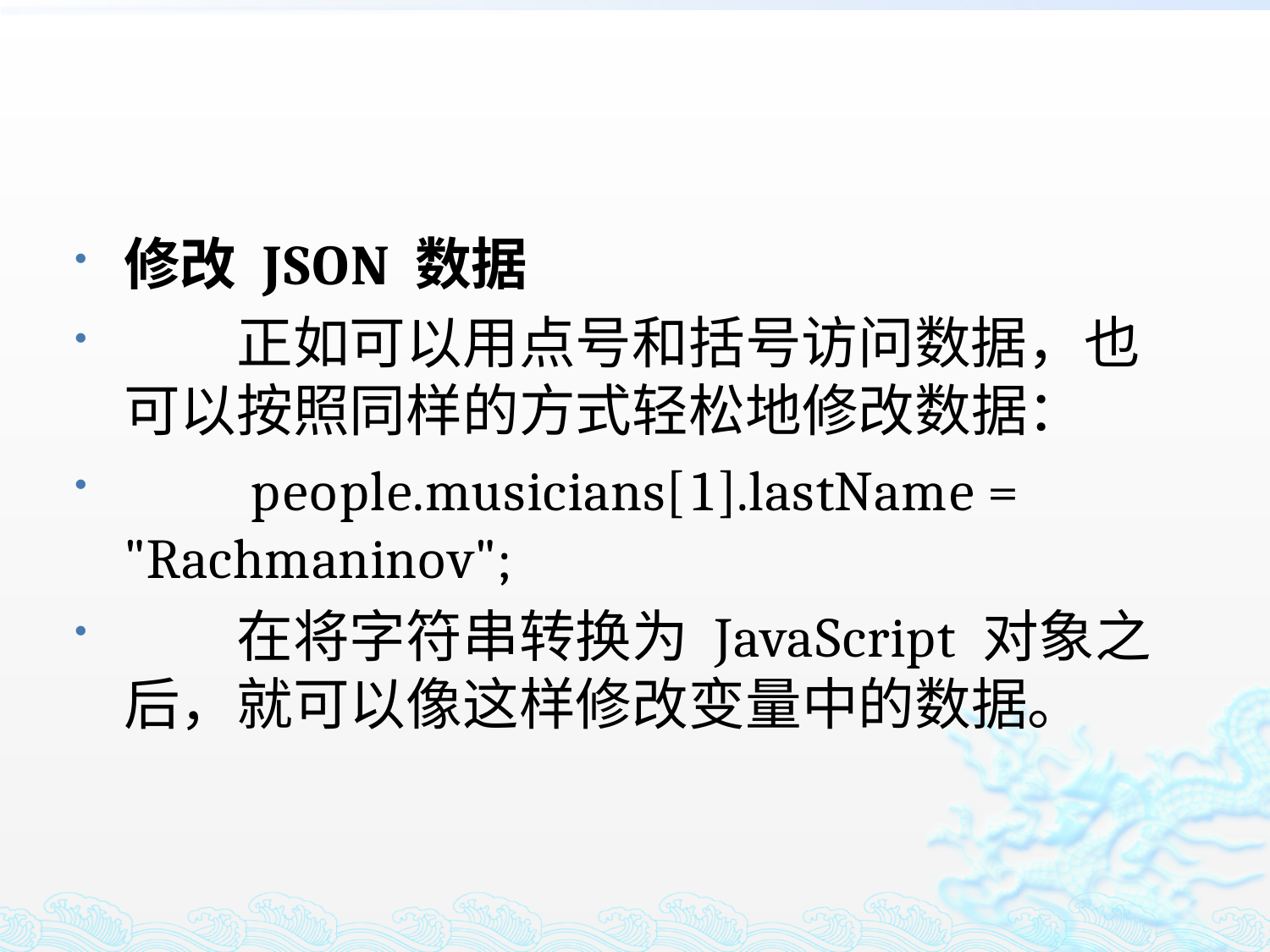

#
修改 JSON 数据
　　正如可以用点号和括号访问数据，也可以按照同样的方式轻松地修改数据：
　　people.musicians[1].lastName = "Rachmaninov";
　　在将字符串转换为 JavaScript 对象之后，就可以像这样修改变量中的数据。